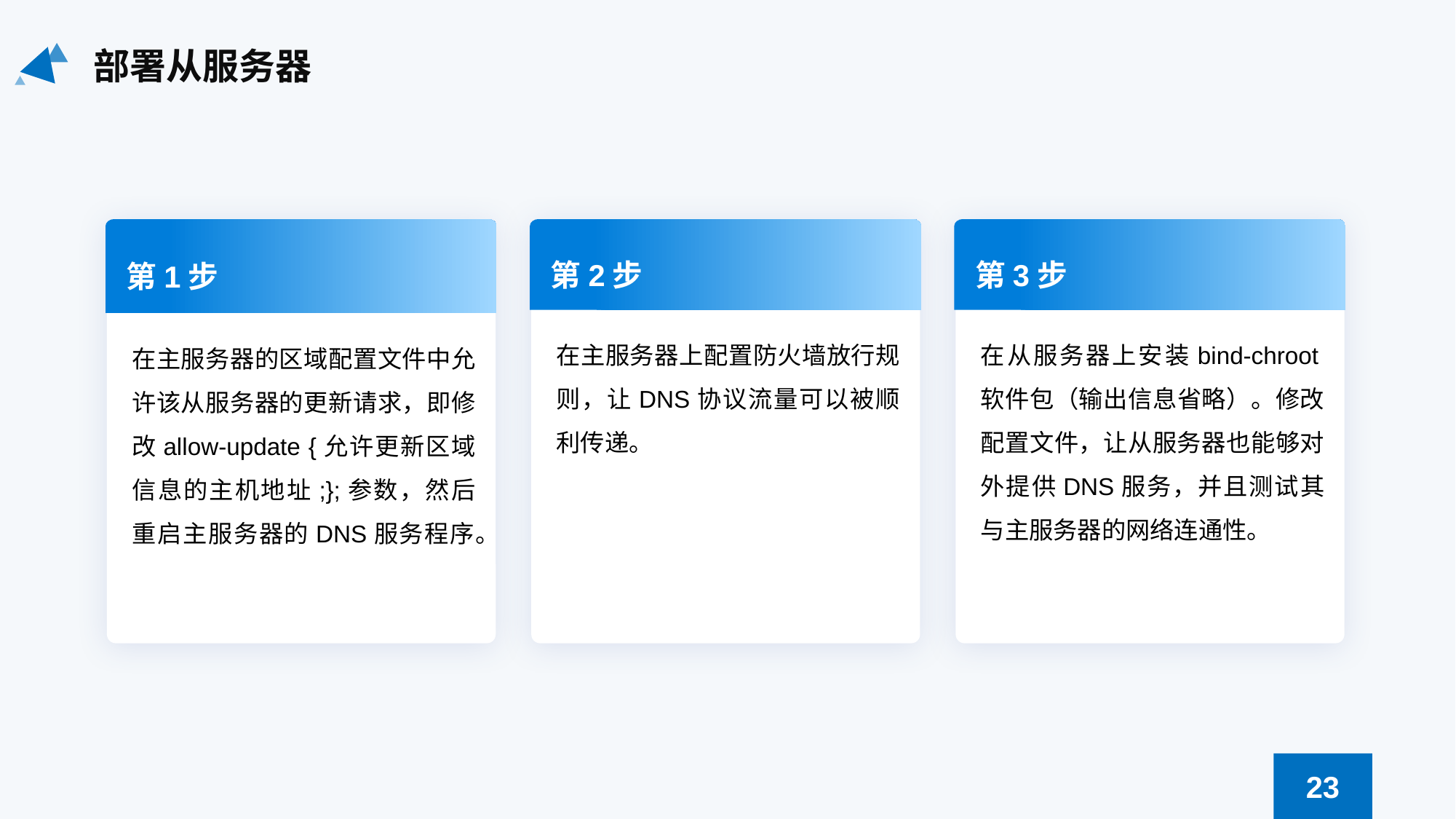

部署从服务器

第1步
在主服务器的区域配置文件中允许该从服务器的更新请求，即修改allow-update {允许更新区域信息的主机地址;};参数，然后重启主服务器的DNS服务程序。

第2步
在主服务器上配置防火墙放行规则，让DNS协议流量可以被顺利传递。

第3步
在从服务器上安装bind-chroot软件包（输出信息省略）。修改配置文件，让从服务器也能够对外提供DNS服务，并且测试其与主服务器的网络连通性。

23